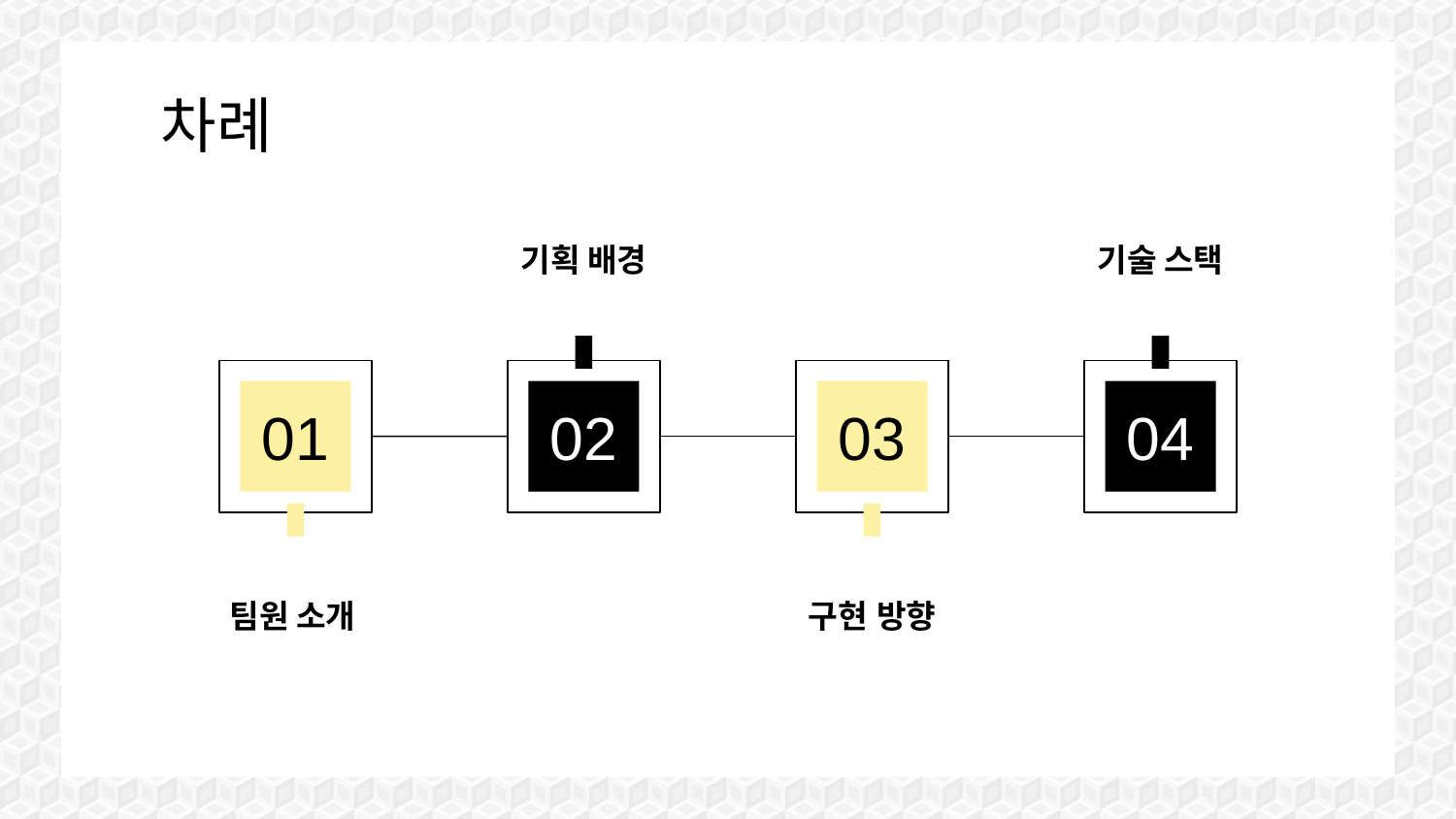

# 차례
기획 배경
기술 스택

01
02
03
04

팀원 소개
구현 방향